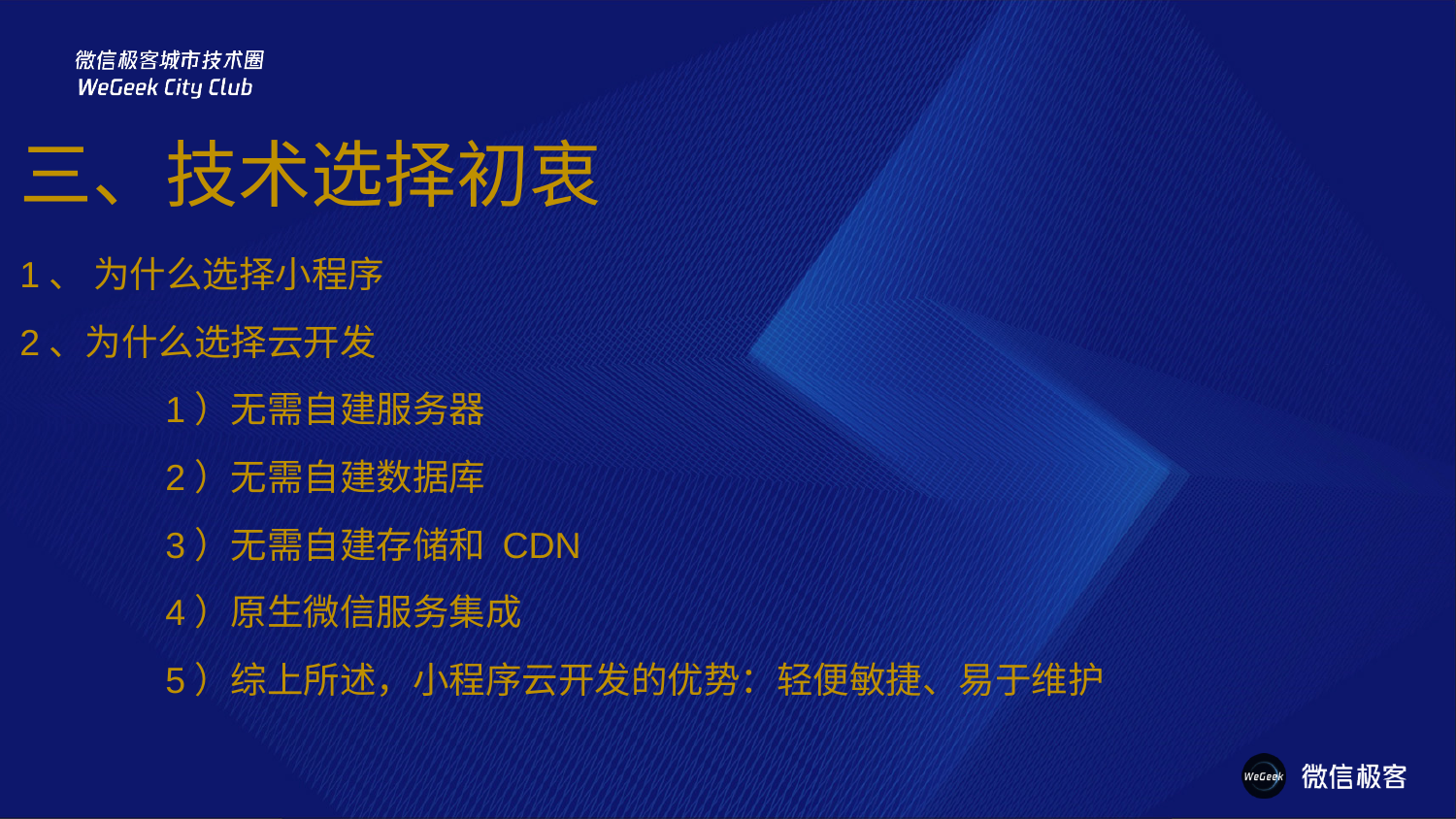

# 三、技术选择初衷
1、 为什么选择小程序
2、为什么选择云开发
	1）无需自建服务器
	2）无需自建数据库
	3）无需自建存储和 CDN
	4）原生微信服务集成
	5）综上所述，小程序云开发的优势：轻便敏捷、易于维护